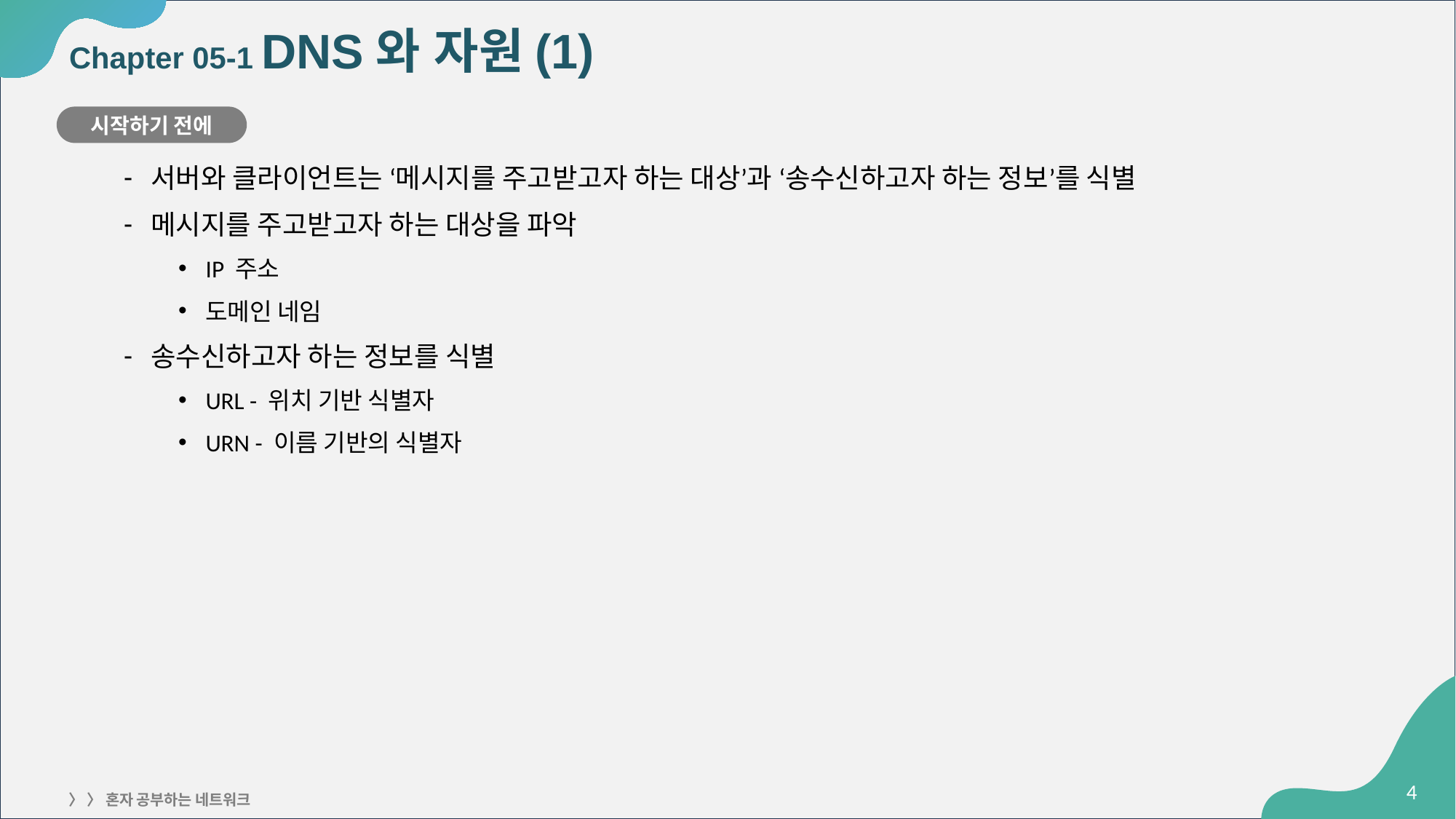

# Chapter 05-1 DNS와 자원(1)

서버와 클라이언트는 ‘메시지를 주고받고자 하는 대상’과 ‘송수신하고자 하는 정보’를 식별
메시지를 주고받고자 하는 대상을 파악
IP 주소
도메인 네임
송수신하고자 하는 정보를 식별
URL - 위치 기반 식별자
URN - 이름 기반의 식별자
시작하기 전에
4
〉 〉 혼자 공부하는 네트워크